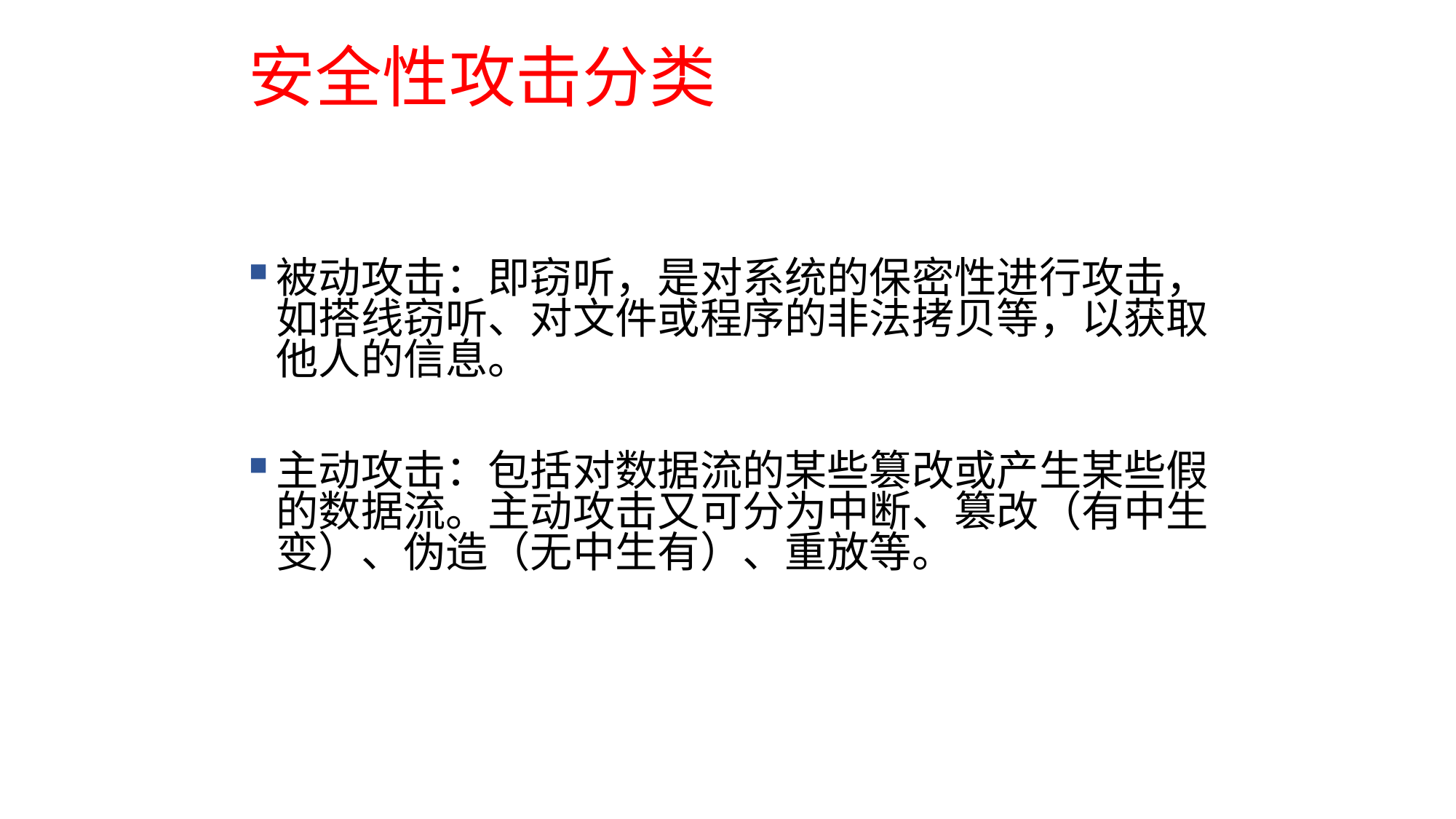

# 安全性攻击分类
被动攻击：即窃听，是对系统的保密性进行攻击，如搭线窃听、对文件或程序的非法拷贝等，以获取他人的信息。

主动攻击：包括对数据流的某些篡改或产生某些假的数据流。主动攻击又可分为中断、篡改（有中生变）、伪造（无中生有）、重放等。